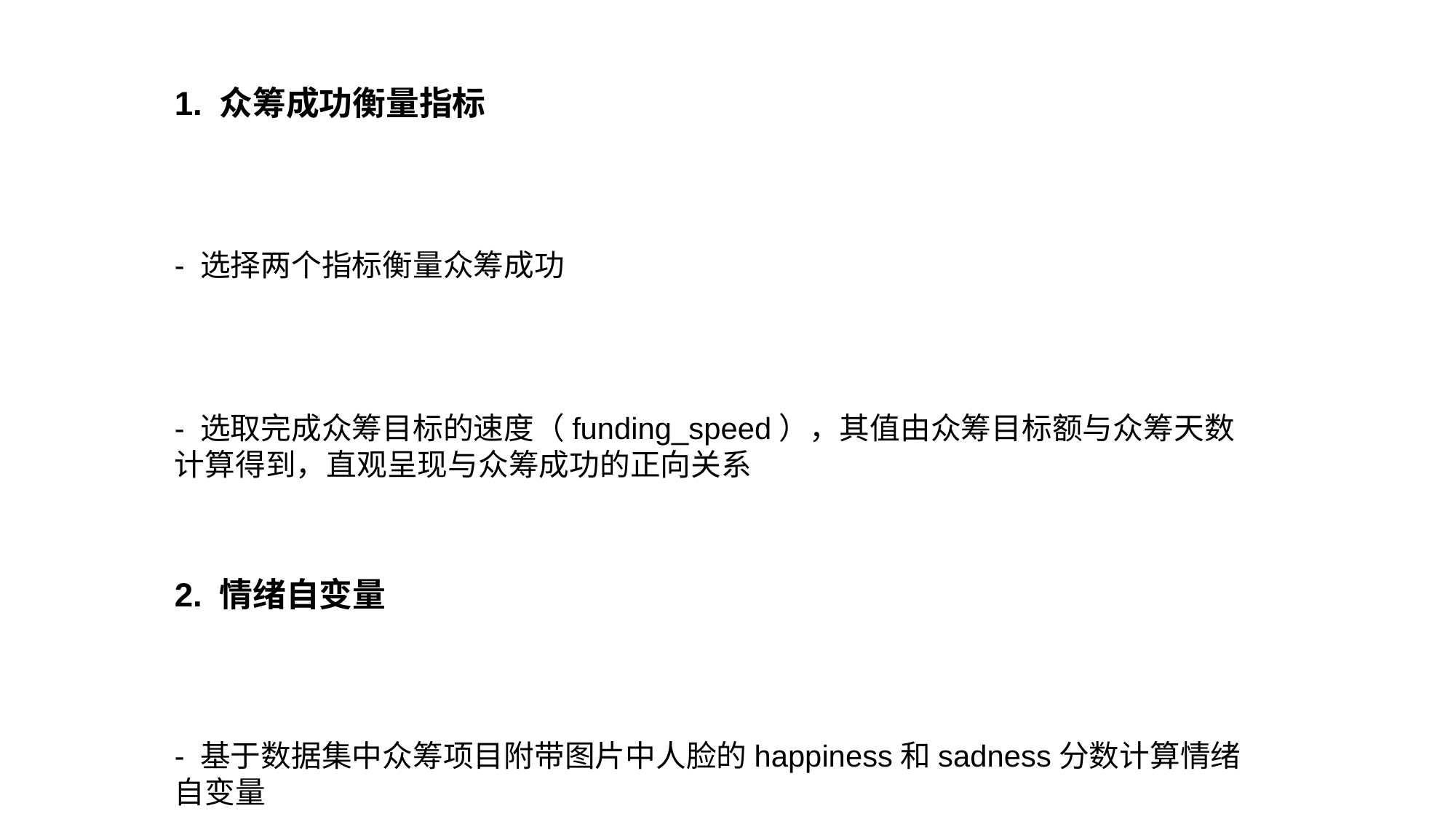

1. 众筹成功衡量指标

- 选择两个指标衡量众筹成功
- 选取完成众筹目标的速度（funding_speed），其值由众筹目标额与众筹天数计算得到，直观呈现与众筹成功的正向关系
2. 情绪自变量
- 基于数据集中众筹项目附带图片中人脸的happiness和sadness分数计算情绪自变量